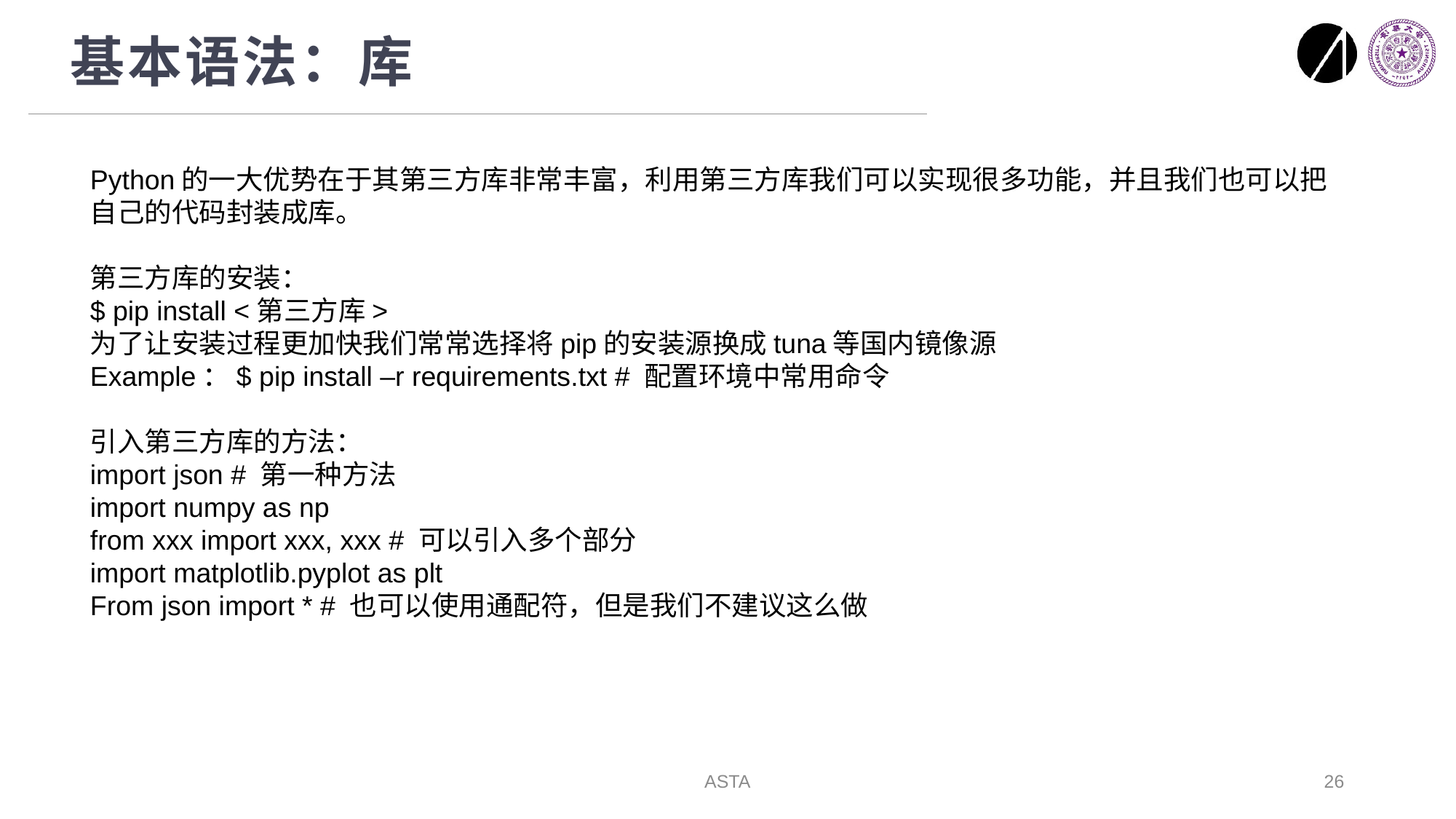

# 基本语法：库
Python的一大优势在于其第三方库非常丰富，利用第三方库我们可以实现很多功能，并且我们也可以把自己的代码封装成库。

第三方库的安装：
$ pip install <第三方库>
为了让安装过程更加快我们常常选择将pip的安装源换成tuna等国内镜像源
Example：$ pip install –r requirements.txt # 配置环境中常用命令

引入第三方库的方法：
import json # 第一种方法
import numpy as np
from xxx import xxx, xxx # 可以引入多个部分
import matplotlib.pyplot as plt
From json import * # 也可以使用通配符，但是我们不建议这么做
ASTA
26